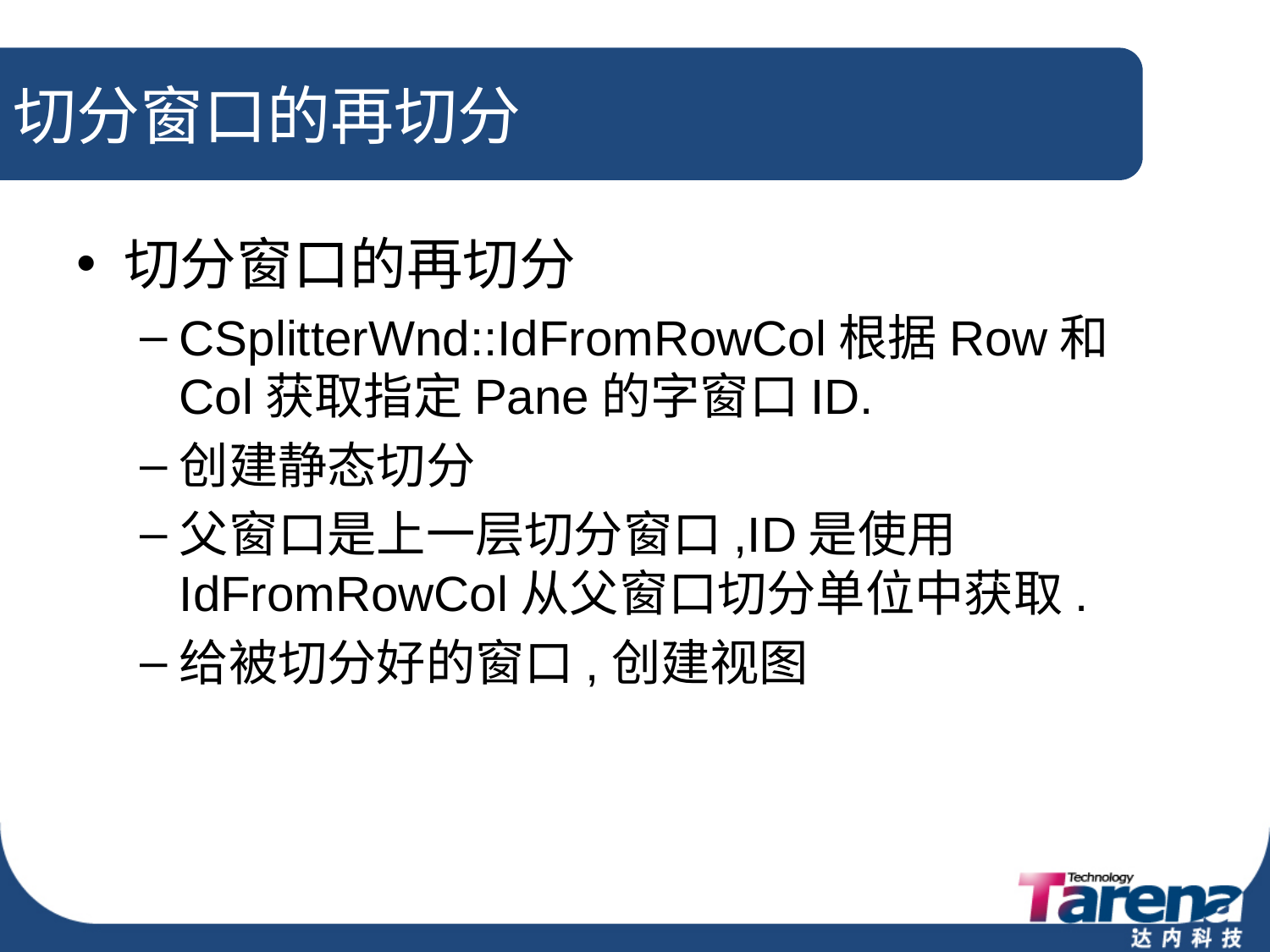

# 切分窗口的再切分
切分窗口的再切分
CSplitterWnd::IdFromRowCol根据Row和Col获取指定Pane的字窗口ID.
创建静态切分
父窗口是上一层切分窗口,ID是使用IdFromRowCol从父窗口切分单位中获取.
给被切分好的窗口,创建视图